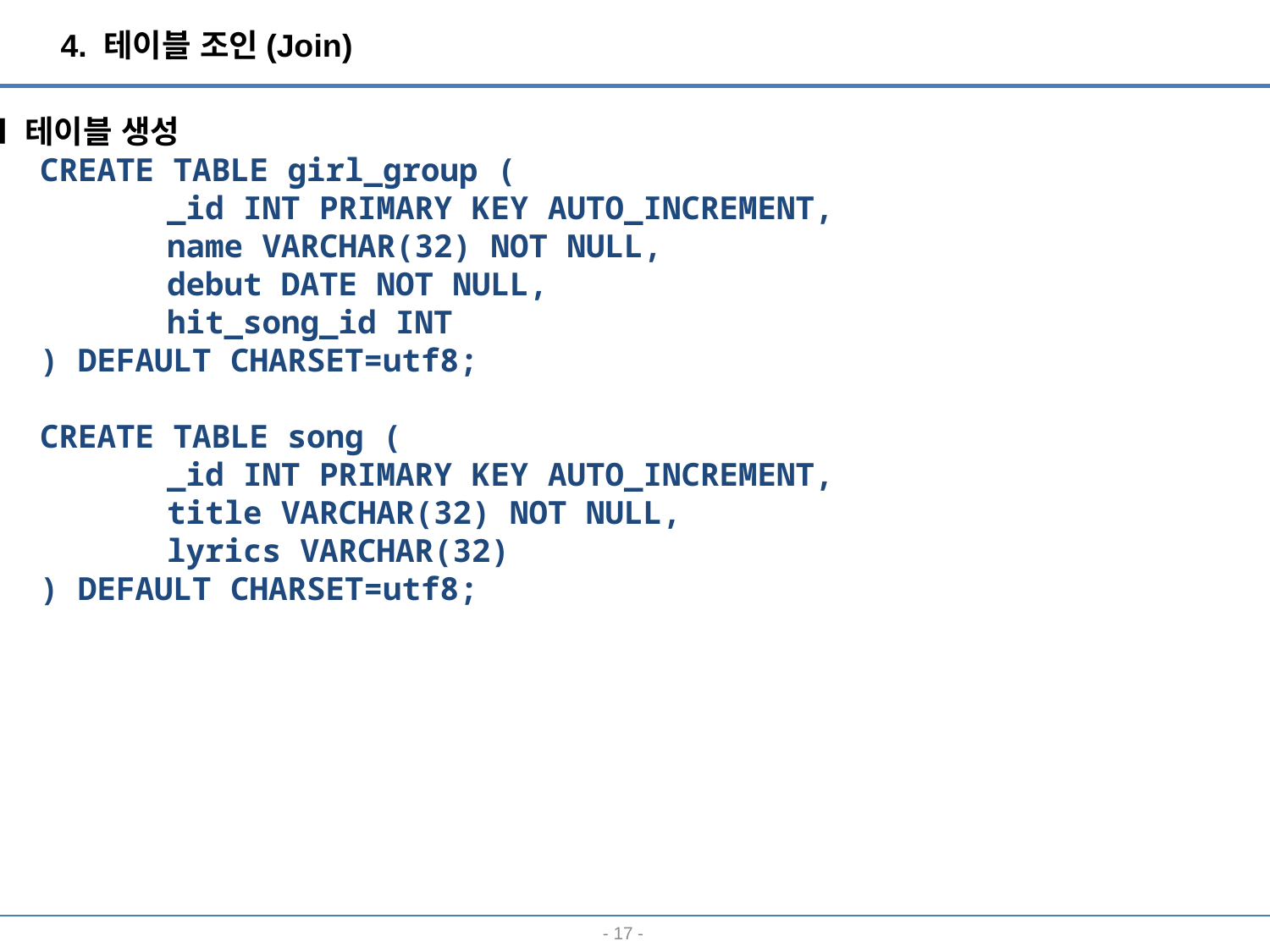

4. 테이블 조인(Join)
■ 테이블 생성
CREATE TABLE girl_group (
	_id INT PRIMARY KEY AUTO_INCREMENT,
	name VARCHAR(32) NOT NULL,
	debut DATE NOT NULL,
	hit_song_id INT
) DEFAULT CHARSET=utf8;

CREATE TABLE song (
	_id INT PRIMARY KEY AUTO_INCREMENT,
	title VARCHAR(32) NOT NULL,
	lyrics VARCHAR(32)
) DEFAULT CHARSET=utf8;
- 17 -